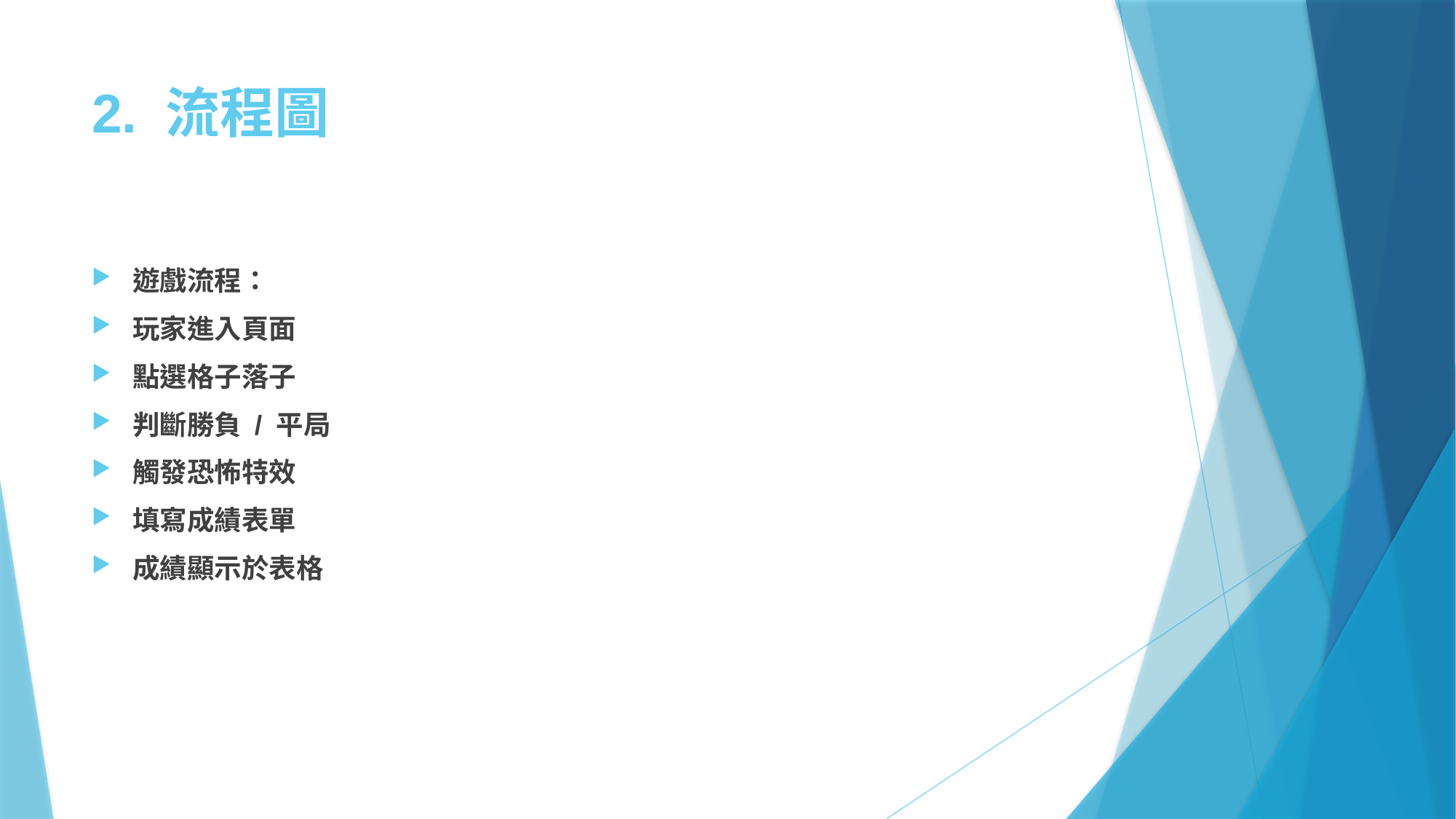

# 2. 流程圖
遊戲流程：
玩家進入頁面
點選格子落子
判斷勝負 / 平局
觸發恐怖特效
填寫成績表單
成績顯示於表格